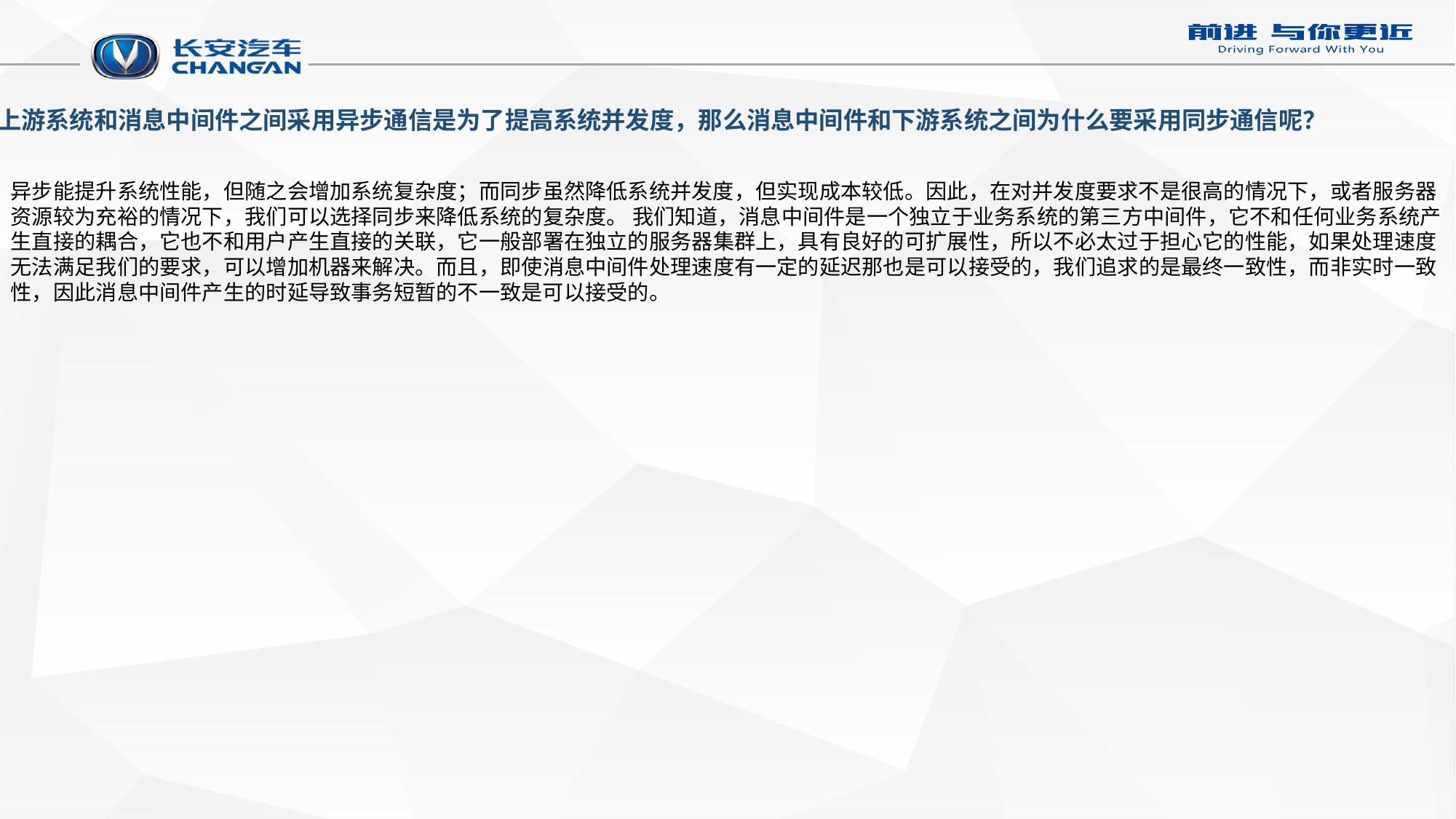

上游系统和消息中间件之间采用异步通信是为了提高系统并发度，那么消息中间件和下游系统之间为什么要采用同步通信呢？
异步能提升系统性能，但随之会增加系统复杂度；而同步虽然降低系统并发度，但实现成本较低。因此，在对并发度要求不是很高的情况下，或者服务器资源较为充裕的情况下，我们可以选择同步来降低系统的复杂度。 我们知道，消息中间件是一个独立于业务系统的第三方中间件，它不和任何业务系统产生直接的耦合，它也不和用户产生直接的关联，它一般部署在独立的服务器集群上，具有良好的可扩展性，所以不必太过于担心它的性能，如果处理速度无法满足我们的要求，可以增加机器来解决。而且，即使消息中间件处理速度有一定的延迟那也是可以接受的，我们追求的是最终一致性，而非实时一致性，因此消息中间件产生的时延导致事务短暂的不一致是可以接受的。